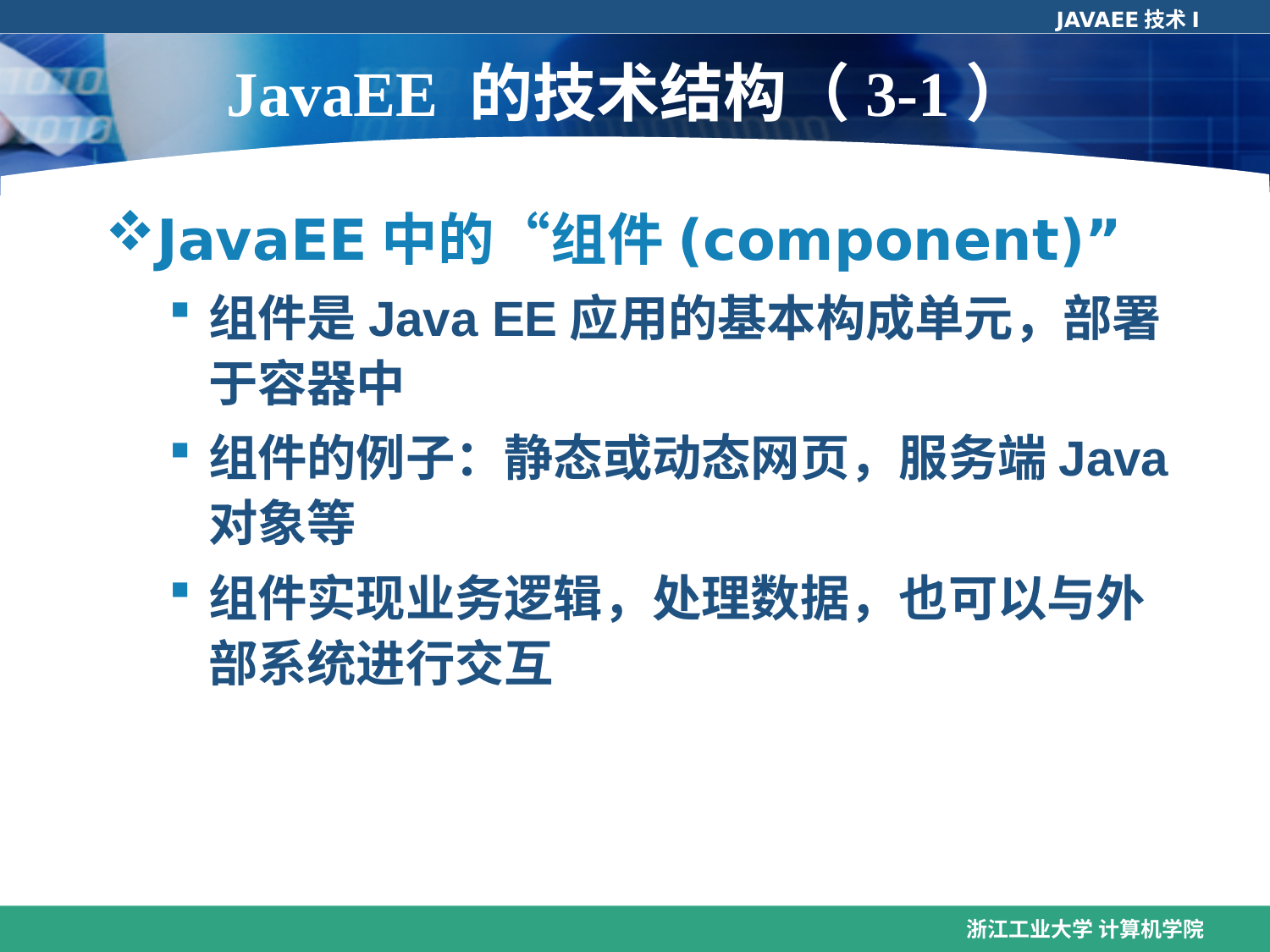

# JavaEE 的技术结构（3-1）
JavaEE中的“组件(component)”
组件是Java EE应用的基本构成单元，部署于容器中
组件的例子：静态或动态网页，服务端Java对象等
组件实现业务逻辑，处理数据，也可以与外部系统进行交互